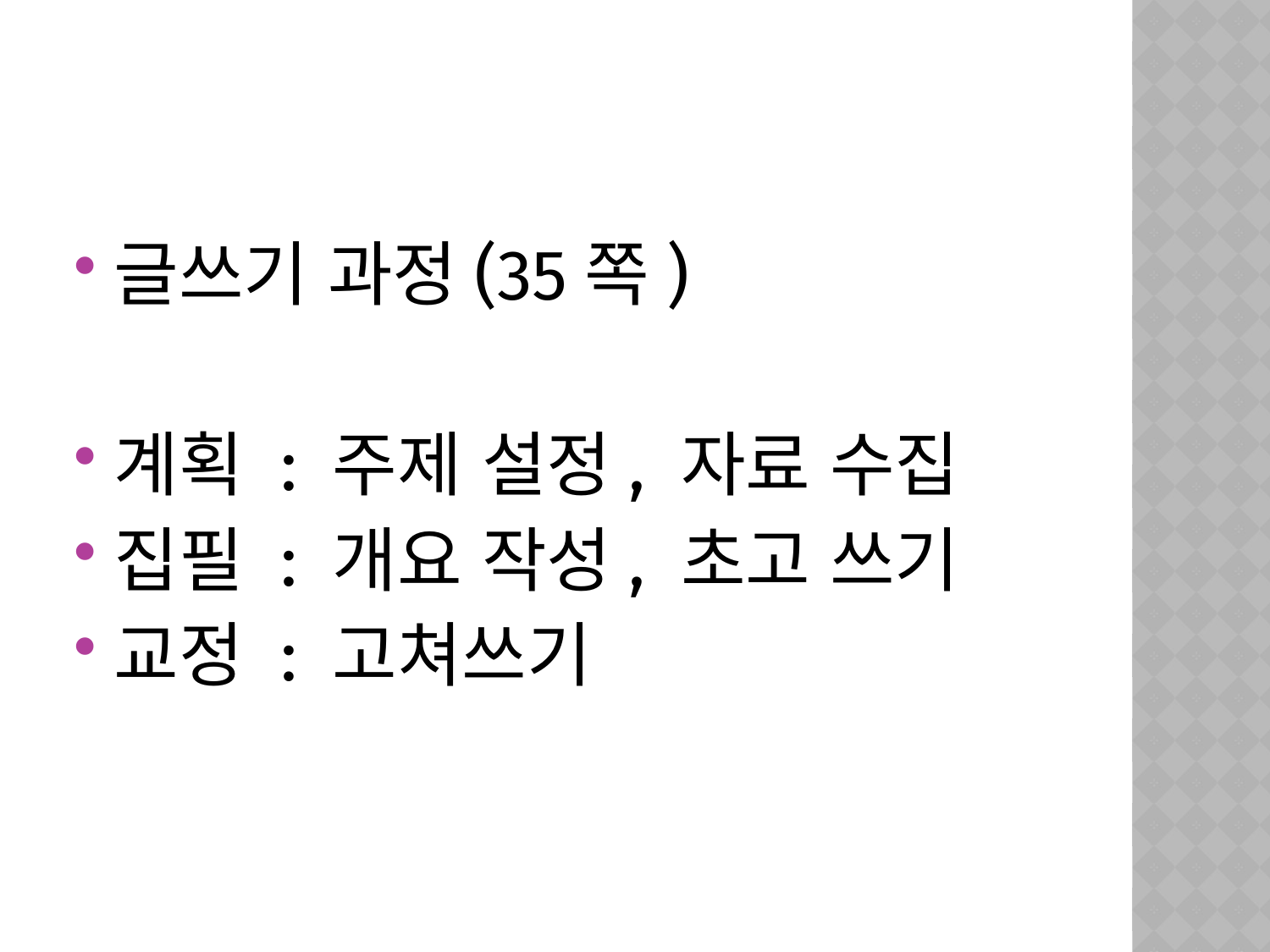

#
글쓰기 과정(35쪽)

계획 : 주제 설정, 자료 수집
집필 : 개요 작성, 초고 쓰기
교정 : 고쳐쓰기